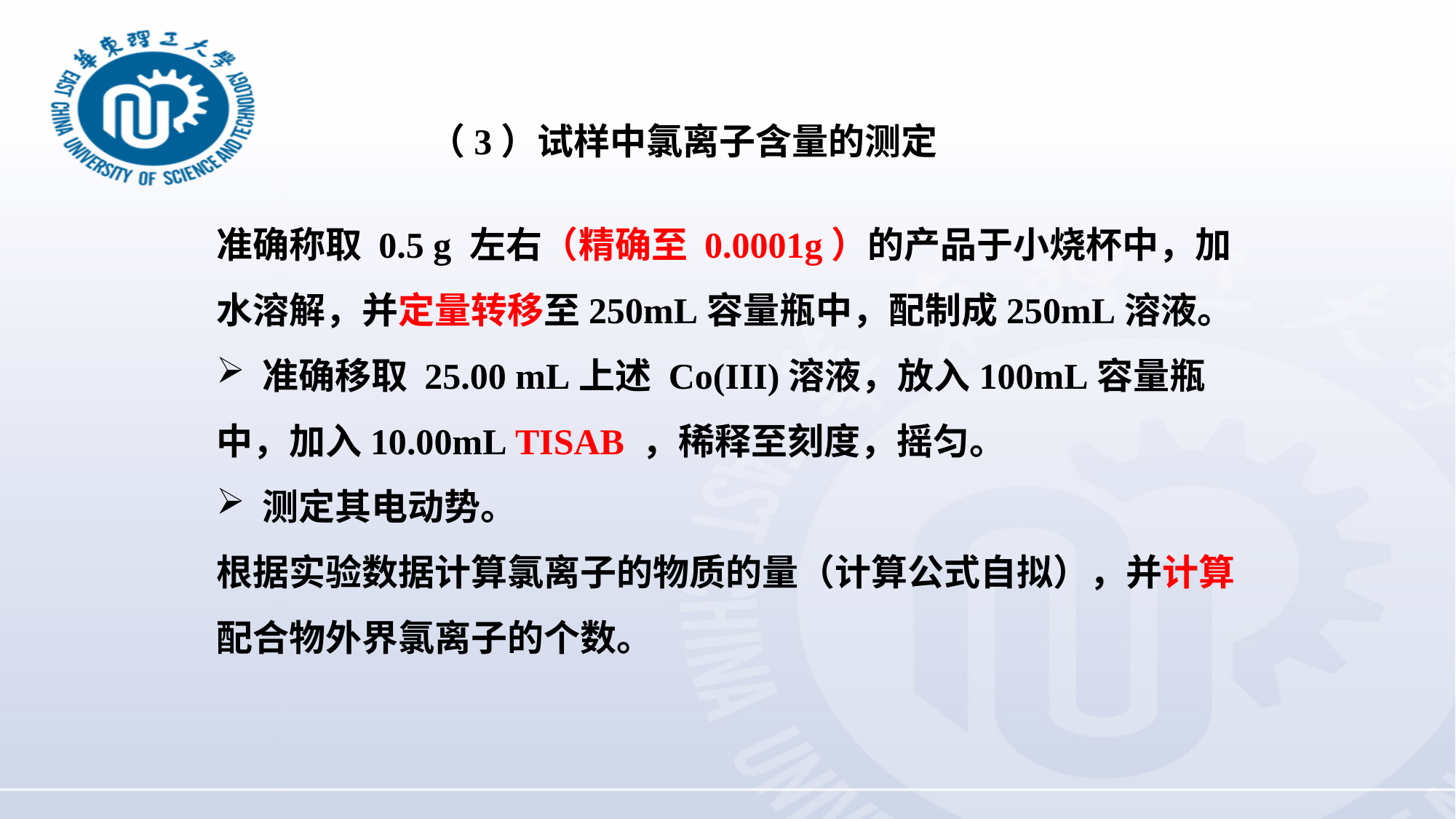

（3）试样中氯离子含量的测定
准确称取 0.5 g 左右（精确至 0.0001g）的产品于小烧杯中，加水溶解，并定量转移至250mL容量瓶中，配制成250mL溶液。
 准确移取 25.00 mL上述 Co(III)溶液，放入100mL容量瓶中，加入10.00mL TISAB ，稀释至刻度，摇匀。
 测定其电动势。
根据实验数据计算氯离子的物质的量（计算公式自拟），并计算配合物外界氯离子的个数。